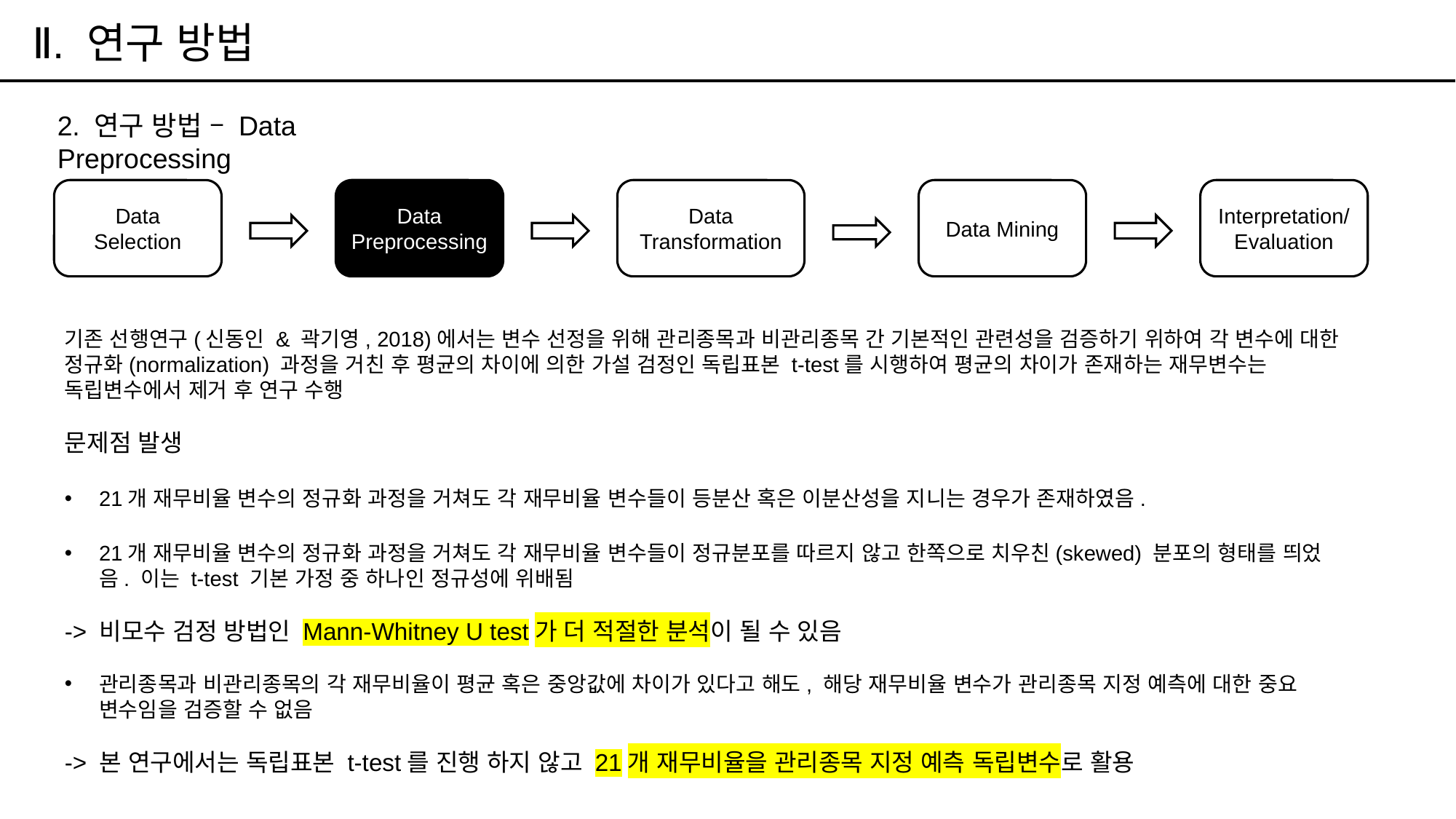

Ⅱ. 연구 방법
2. 연구 방법 – Data Preprocessing
Data Selection
Data Preprocessing
Data Transformation
Data Mining
Interpretation/Evaluation

기존 선행연구(신동인 & 곽기영, 2018)에서는 변수 선정을 위해 관리종목과 비관리종목 간 기본적인 관련성을 검증하기 위하여 각 변수에 대한 정규화(normalization) 과정을 거친 후 평균의 차이에 의한 가설 검정인 독립표본 t-test를 시행하여 평균의 차이가 존재하는 재무변수는 독립변수에서 제거 후 연구 수행

문제점 발생

21개 재무비율 변수의 정규화 과정을 거쳐도 각 재무비율 변수들이 등분산 혹은 이분산성을 지니는 경우가 존재하였음.

21개 재무비율 변수의 정규화 과정을 거쳐도 각 재무비율 변수들이 정규분포를 따르지 않고 한쪽으로 치우친(skewed) 분포의 형태를 띄었음. 이는 t-test 기본 가정 중 하나인 정규성에 위배됨

-> 비모수 검정 방법인 Mann-Whitney U test가 더 적절한 분석이 될 수 있음

관리종목과 비관리종목의 각 재무비율이 평균 혹은 중앙값에 차이가 있다고 해도, 해당 재무비율 변수가 관리종목 지정 예측에 대한 중요 변수임을 검증할 수 없음

-> 본 연구에서는 독립표본 t-test를 진행 하지 않고 21개 재무비율을 관리종목 지정 예측 독립변수로 활용